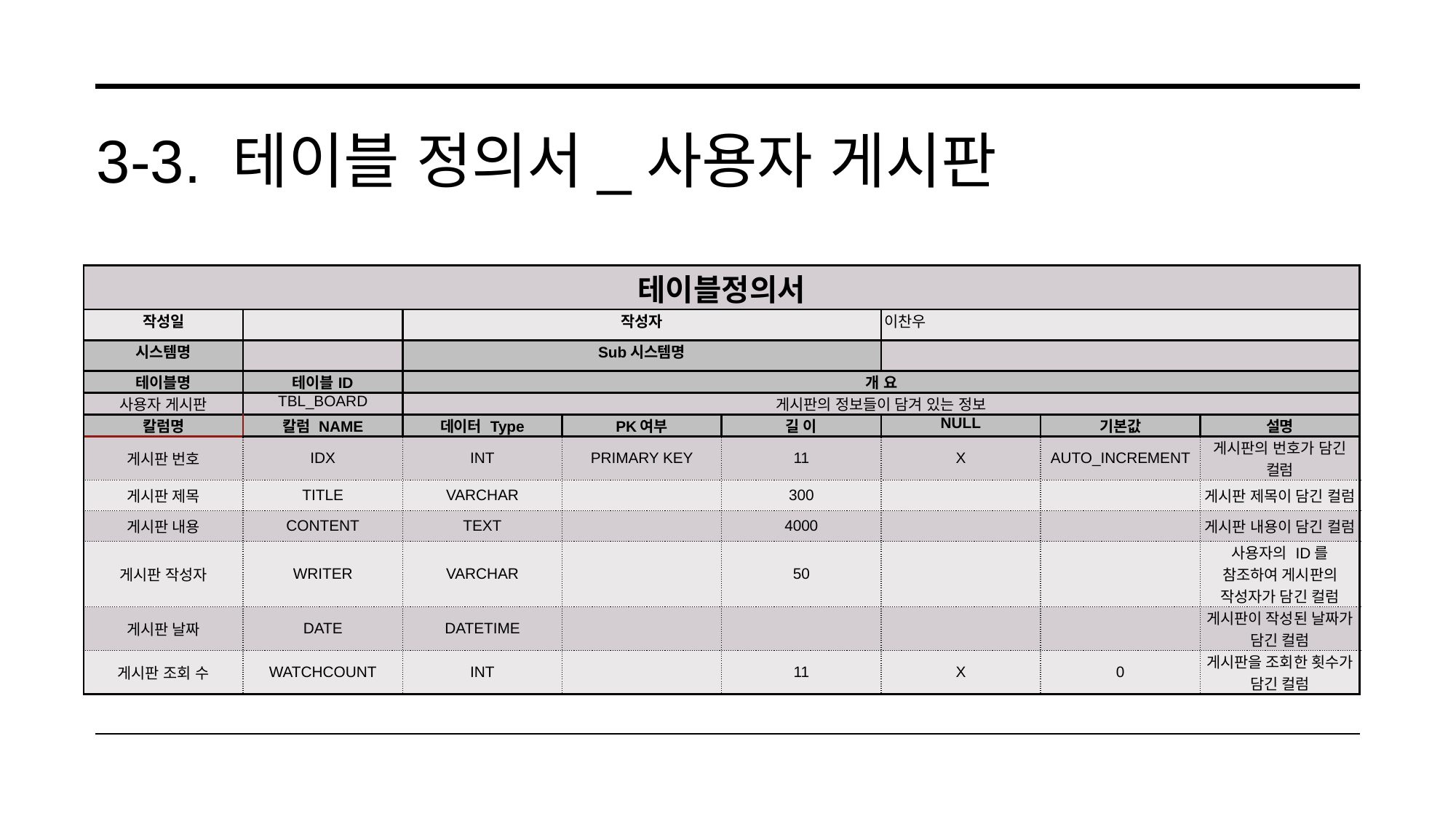

# 3-3. 테이블 정의서_사용자 게시판
| 테이블정의서 |  |  |  |  |  |  |  |
| --- | --- | --- | --- | --- | --- | --- | --- |
| 작성일 |  | 작성자 |  |  | 이찬우 |  |  |
| 시스템명 |  | Sub시스템명 |  |  |  |  |  |
| 테이블명 | 테이블ID | 개 요 |  |  |  |  |  |
| 사용자 게시판 | TBL\_BOARD | 게시판의 정보들이 담겨 있는 정보 |  |  |  |  |  |
| 칼럼명 | 칼럼 NAME | 데이터 Type | PK여부 | 길 이 | NULL | 기본값 | 설명 |
| 게시판 번호 | IDX | INT | PRIMARY KEY | 11 | X | AUTO\_INCREMENT | 게시판의 번호가 담긴 컬럼 |
| 게시판 제목 | TITLE | VARCHAR |  | 300 |  |  | 게시판 제목이 담긴 컬럼 |
| 게시판 내용 | CONTENT | TEXT |  | 4000 |  |  | 게시판 내용이 담긴 컬럼 |
| 게시판 작성자 | WRITER | VARCHAR |  | 50 |  |  | 사용자의 ID를 참조하여 게시판의 작성자가 담긴 컬럼 |
| 게시판 날짜 | DATE | DATETIME |  |  |  |  | 게시판이 작성된 날짜가 담긴 컬럼 |
| 게시판 조회 수 | WATCHCOUNT | INT |  | 11 | X | 0 | 게시판을 조회한 횟수가 담긴 컬럼 |